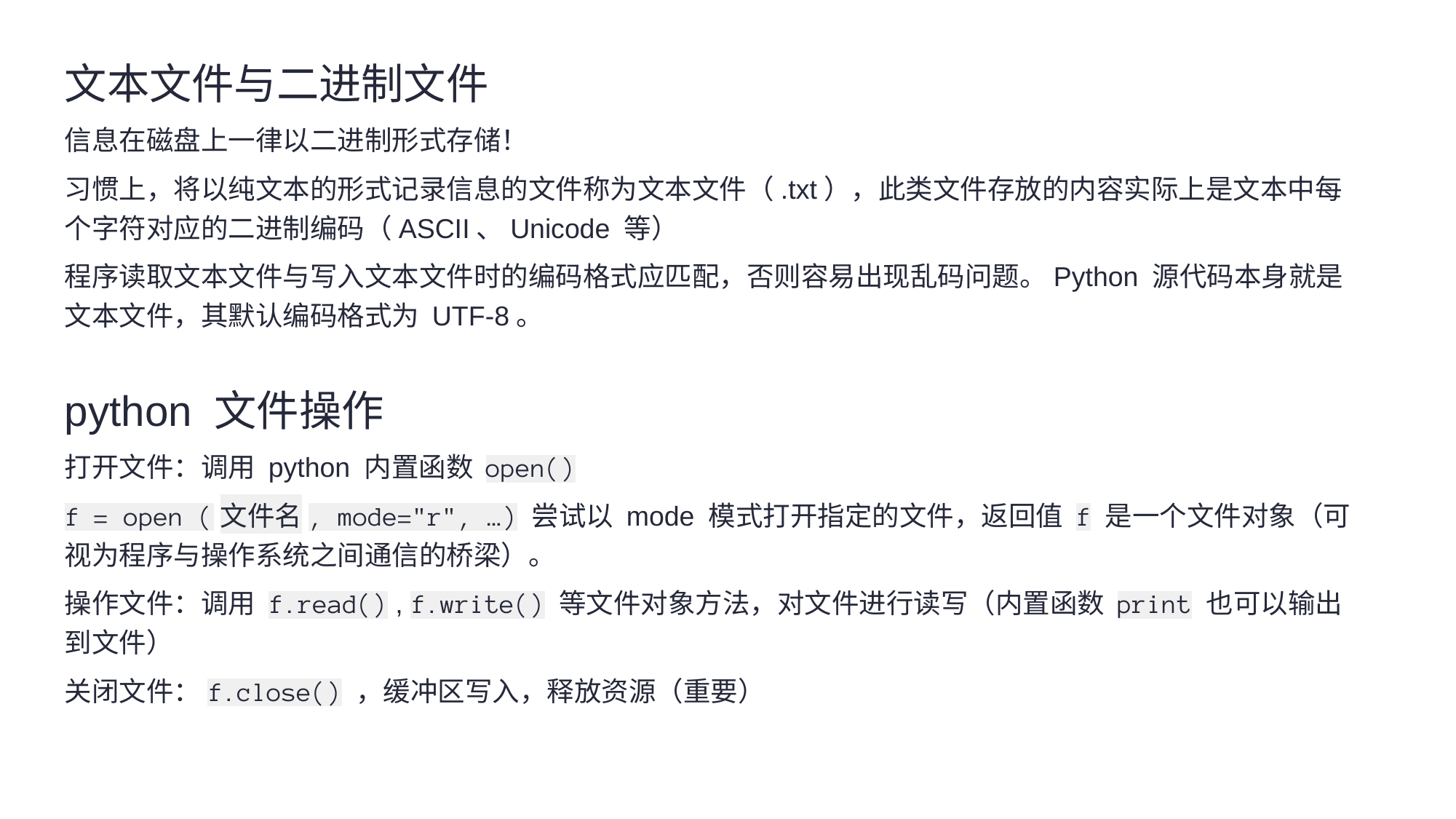

文本文件与二进制文件
信息在磁盘上一律以二进制形式存储！
习惯上，将以纯文本的形式记录信息的文件称为文本文件（.txt），此类文件存放的内容实际上是文本中每个字符对应的二进制编码（ASCII、Unicode 等）
程序读取文本文件与写入文本文件时的编码格式应匹配，否则容易出现乱码问题。Python 源代码本身就是文本文件，其默认编码格式为 UTF-8。
python 文件操作
打开文件：调用 python 内置函数 open()
f = open (文件名, mode="r", …) 尝试以 mode 模式打开指定的文件，返回值 f 是一个文件对象（可视为程序与操作系统之间通信的桥梁）。
操作文件：调用 f.read() , f.write() 等文件对象方法，对文件进行读写（内置函数 print 也可以输出到文件）
关闭文件：f.close() ，缓冲区写入，释放资源（重要）